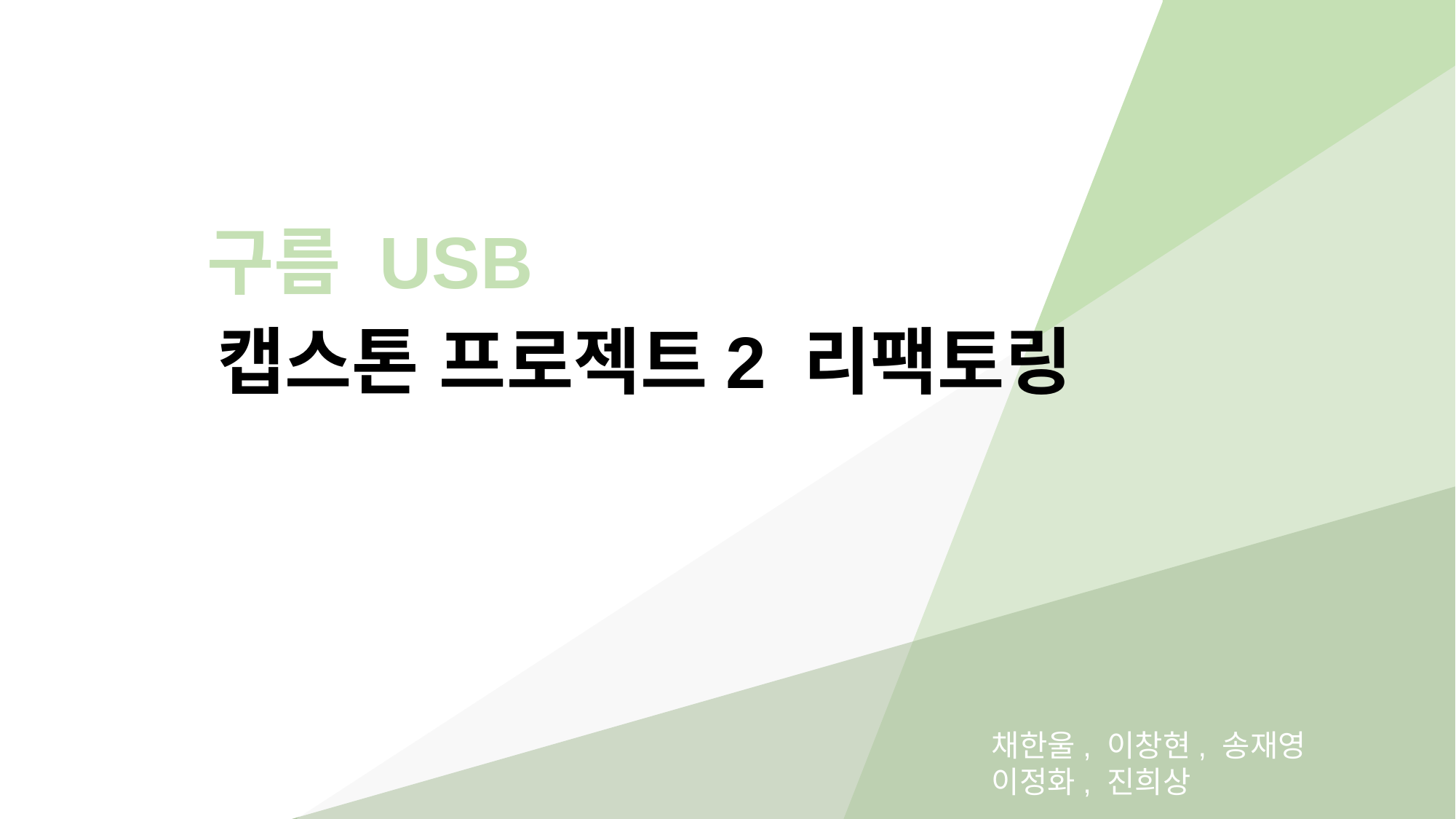

구름 USB
캡스톤 프로젝트2 리팩토링
채한울, 이창현, 송재영
이정화, 진희상